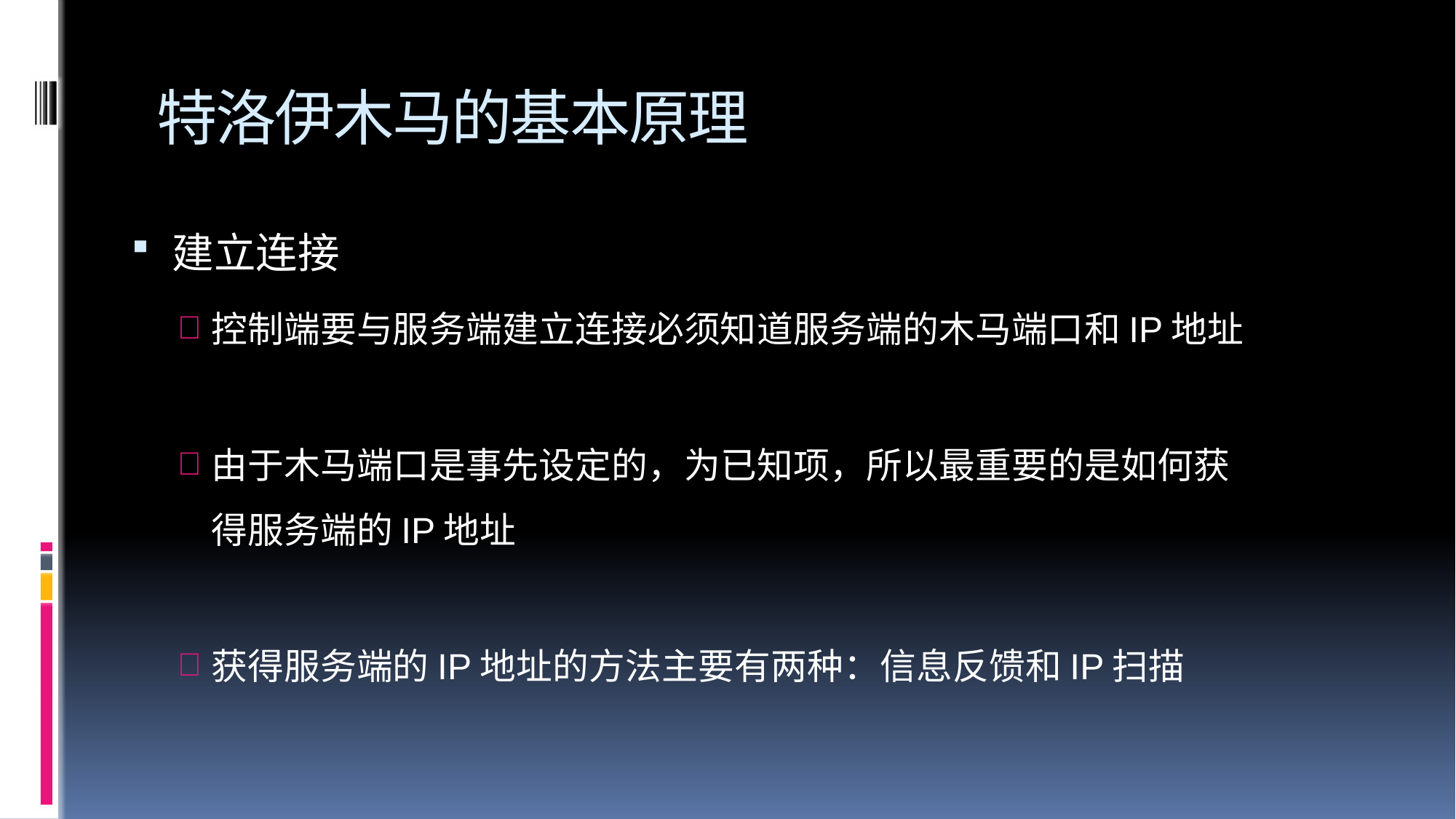

# 特洛伊木马的基本原理
建立连接
控制端要与服务端建立连接必须知道服务端的木马端口和IP地址

由于木马端口是事先设定的，为已知项，所以最重要的是如何获得服务端的IP地址

获得服务端的IP地址的方法主要有两种：信息反馈和IP扫描